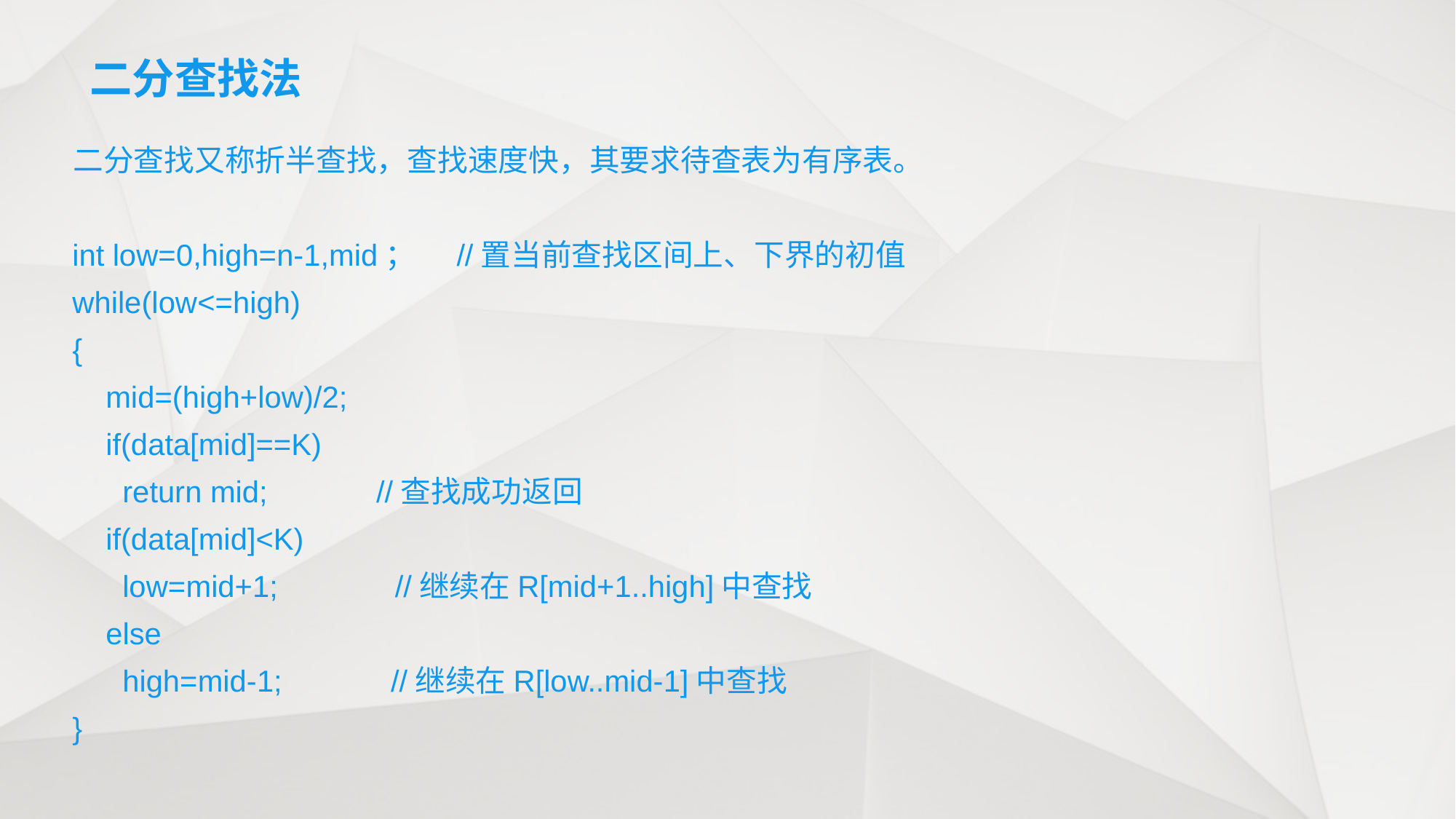

# 二分查找法
    二分查找又称折半查找，查找速度快，其要求待查表为有序表。

    int low=0,high=n-1,mid；     //置当前查找区间上、下界的初值
    while(low<=high)
    {
        mid=(high+low)/2;
        if(data[mid]==K)
          return mid;             //查找成功返回
        if(data[mid]<K)
          low=mid+1;              //继续在R[mid+1..high]中查找
        else
          high=mid-1;             //继续在R[low..mid-1]中查找
    }